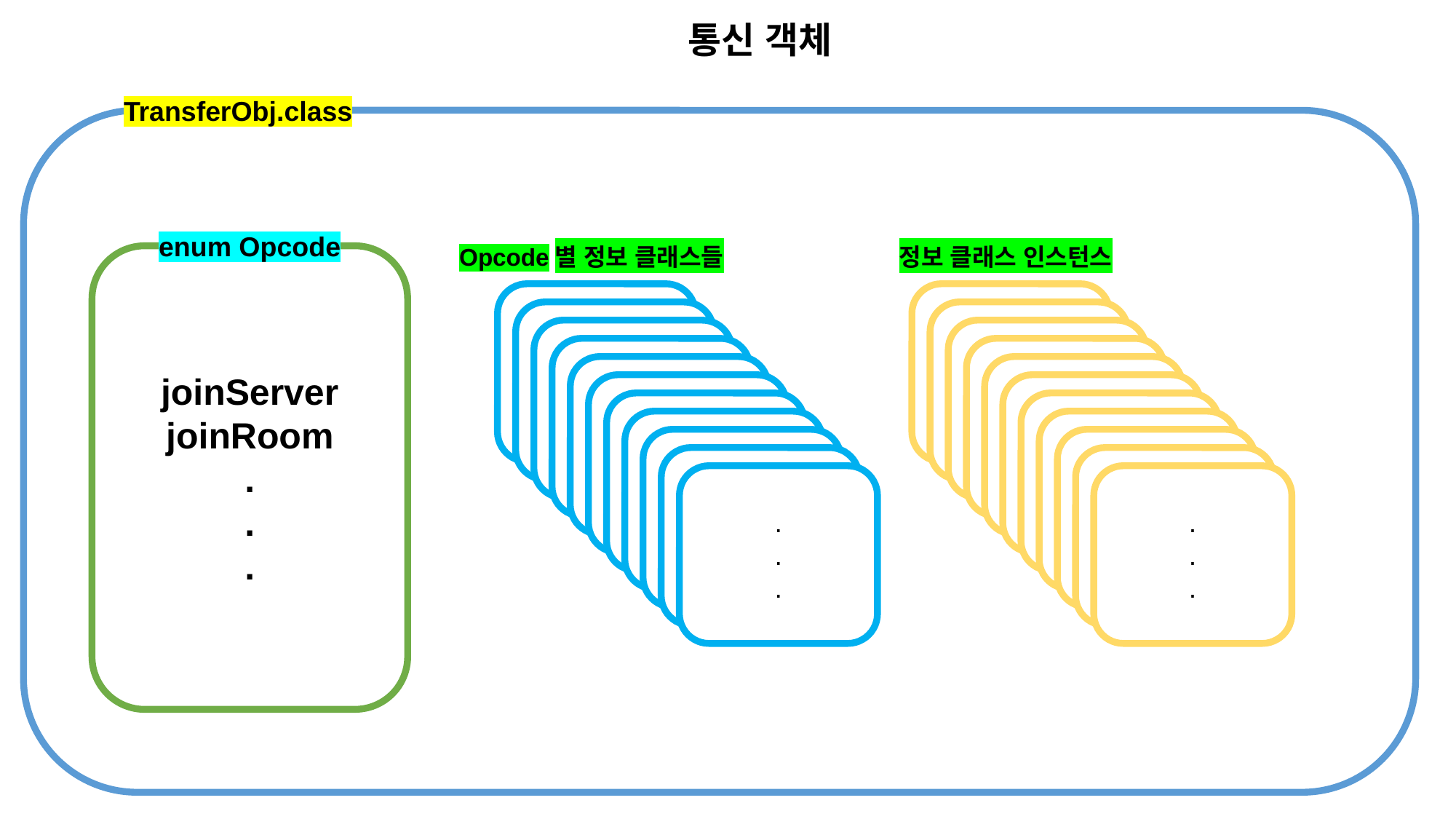

통신 객체
TransferObj.class

enum Opcode
Opcode별 정보 클래스들
정보 클래스 인스턴스
joinServer
joinRoom
.
.
.
.
.
.
.
.
.
.
.
.
.
.
.
.
.
.
.
.
.
.
.
.
.
.
.
.
.
.
.
.
.
.
.
.
.
.
.
.
.
.
.
.
.
.
.
.
.
.
.
.
.
.
.
.
.
.
.
.
.
.
.
.
.
.
.
.
.